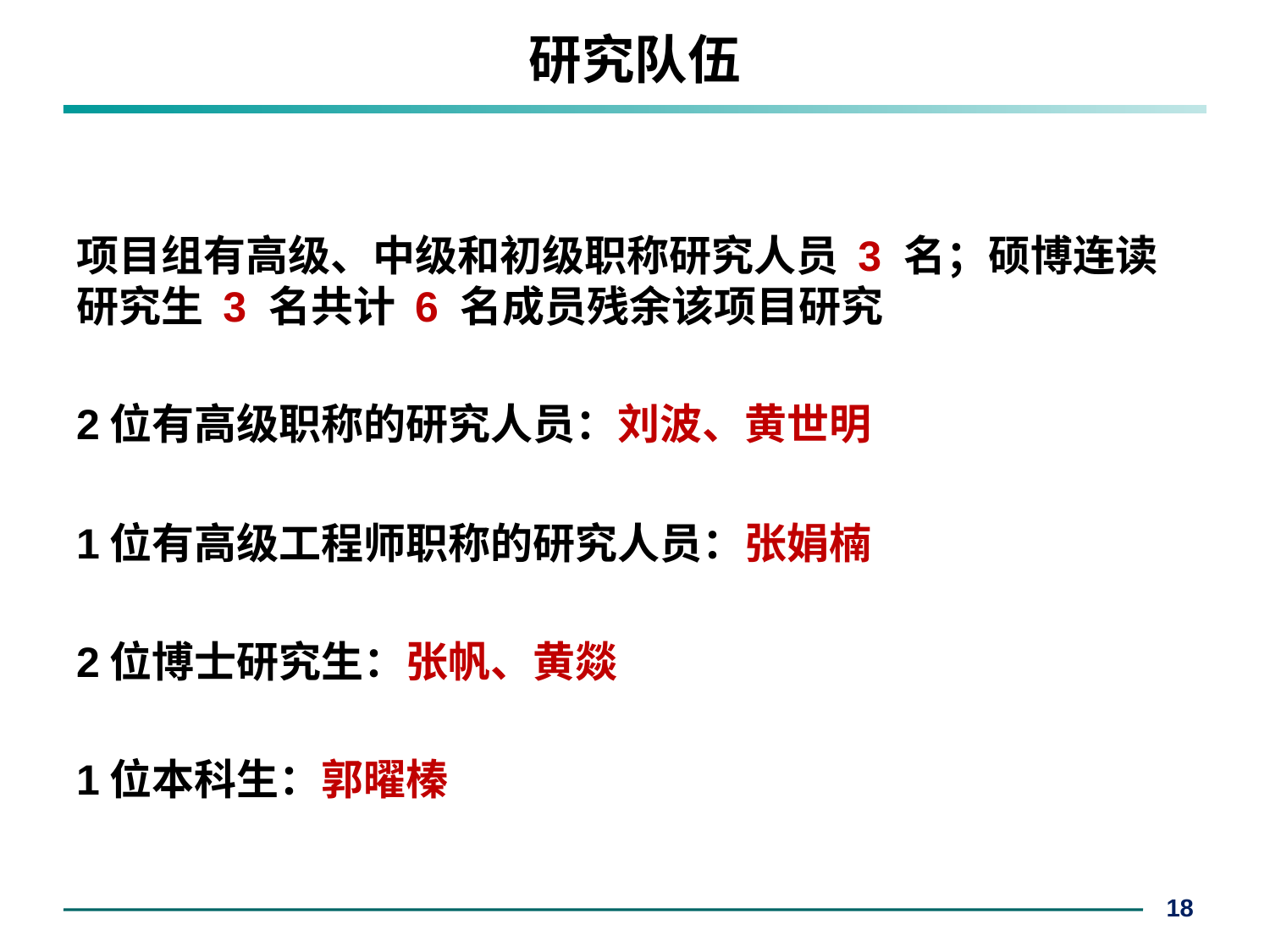

# 研究队伍
项目组有高级、中级和初级职称研究人员 3 名；硕博连读研究生 3 名共计 6 名成员残余该项目研究

2位有高级职称的研究人员：刘波、黄世明

1位有高级工程师职称的研究人员：张娟楠

2位博士研究生：张帆、黄燚

1位本科生：郭曜榛

18